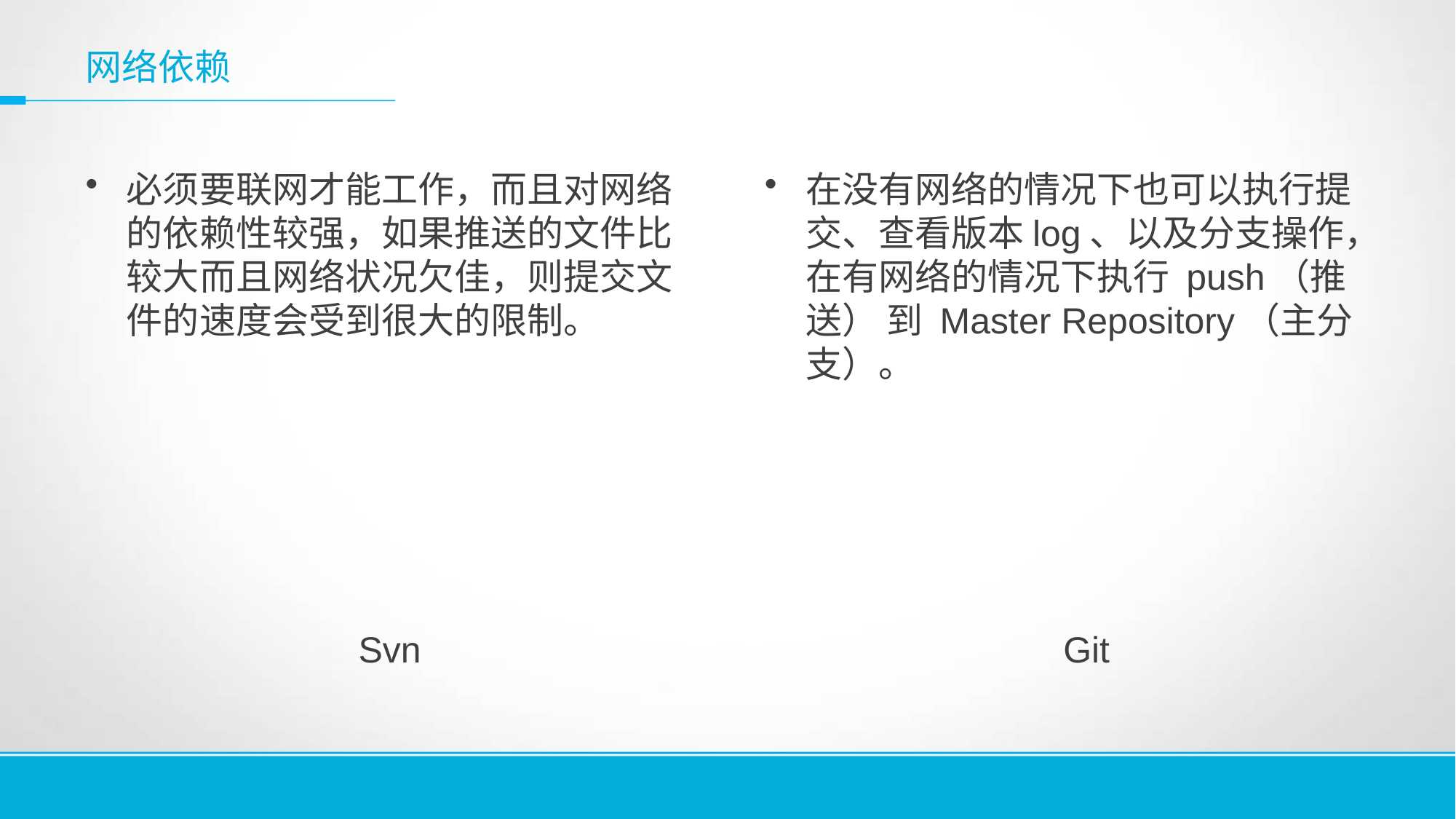

# 网络依赖
必须要联网才能工作，而且对网络的依赖性较强，如果推送的文件比较大而且网络状况欠佳，则提交文件的速度会受到很大的限制。
在没有网络的情况下也可以执行提交、查看版本log、以及分支操作，在有网络的情况下执行 push（推送） 到 Master Repository（主分支）。
Svn
Git